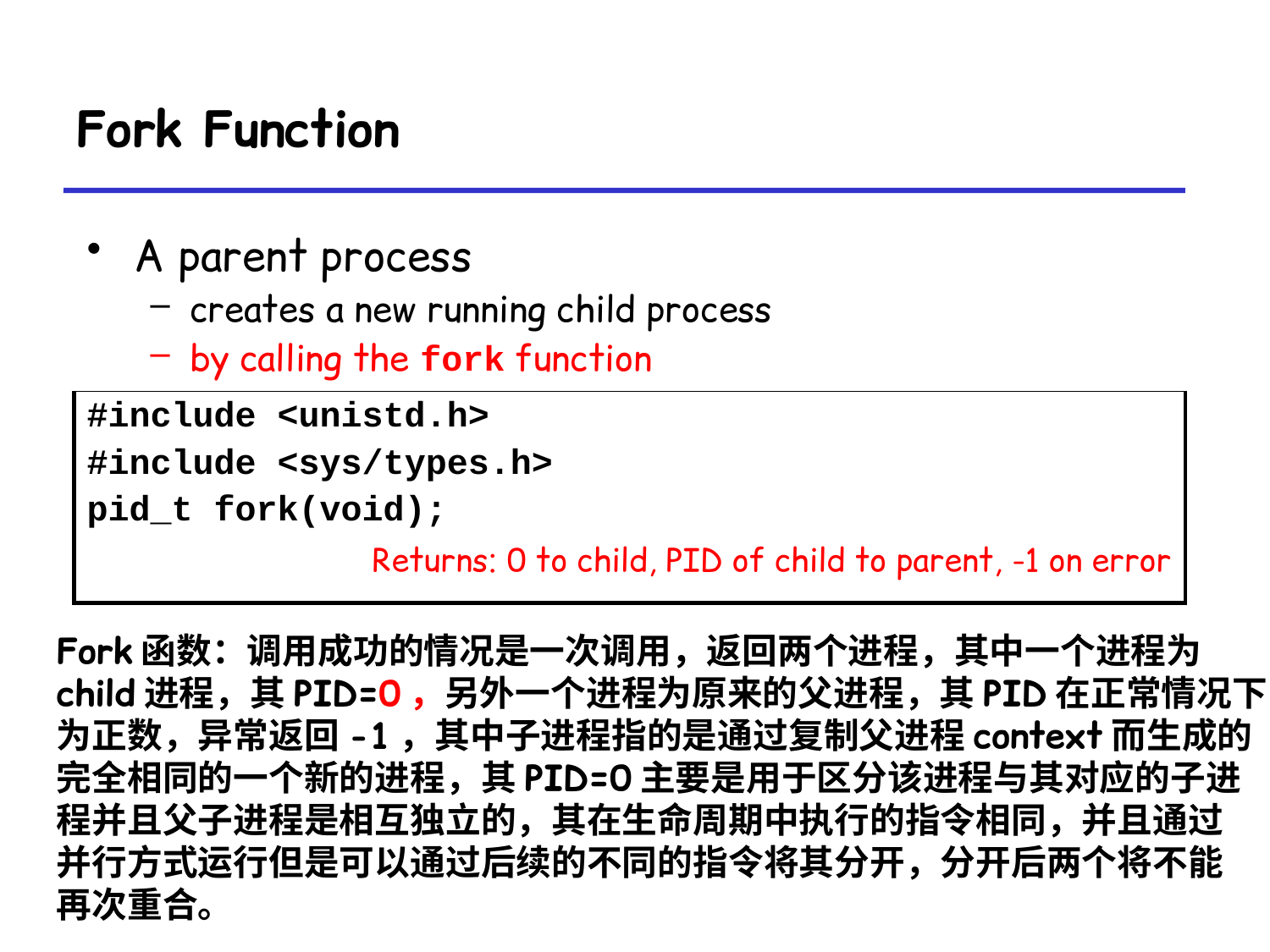

# Fork Function
A parent process
creates a new running child process
by calling the fork function
| #include <unistd.h> #include <sys/types.h> pid\_t fork(void); Returns: 0 to child, PID of child to parent, -1 on error |
| --- |
Fork函数：调用成功的情况是一次调用，返回两个进程，其中一个进程为
child进程，其PID=0，另外一个进程为原来的父进程，其PID在正常情况下
为正数，异常返回-1，其中子进程指的是通过复制父进程context而生成的
完全相同的一个新的进程，其PID=0主要是用于区分该进程与其对应的子进
程并且父子进程是相互独立的，其在生命周期中执行的指令相同，并且通过
并行方式运行但是可以通过后续的不同的指令将其分开，分开后两个将不能
再次重合。
28